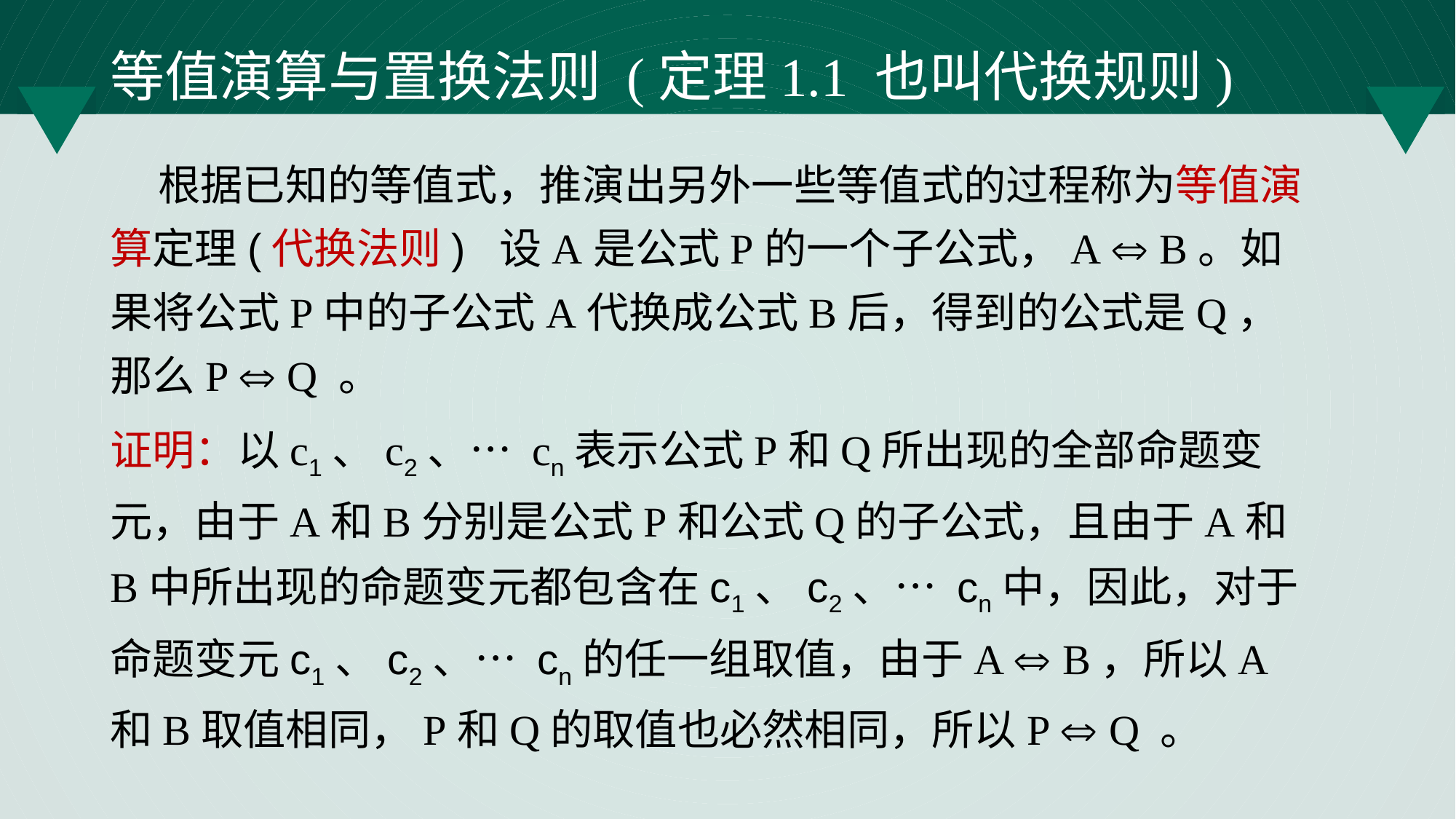

# 等值演算与置换法则 (定理1.1 也叫代换规则)
    根据已知的等值式，推演出另外一些等值式的过程称为等值演算定理(代换法则)  设A是公式P的一个子公式，A ⇔ B。如果将公式P中的子公式A代换成公式B后，得到的公式是Q，那么P ⇔ Q 。
证明：以c1、c2、… cn表示公式P和Q所出现的全部命题变元，由于A和B分别是公式P和公式Q的子公式，且由于A和B中所出现的命题变元都包含在c1、c2、… cn中，因此，对于命题变元c1、c2、… cn的任一组取值，由于A ⇔ B，所以A和B取值相同，P和Q的取值也必然相同，所以P ⇔ Q 。